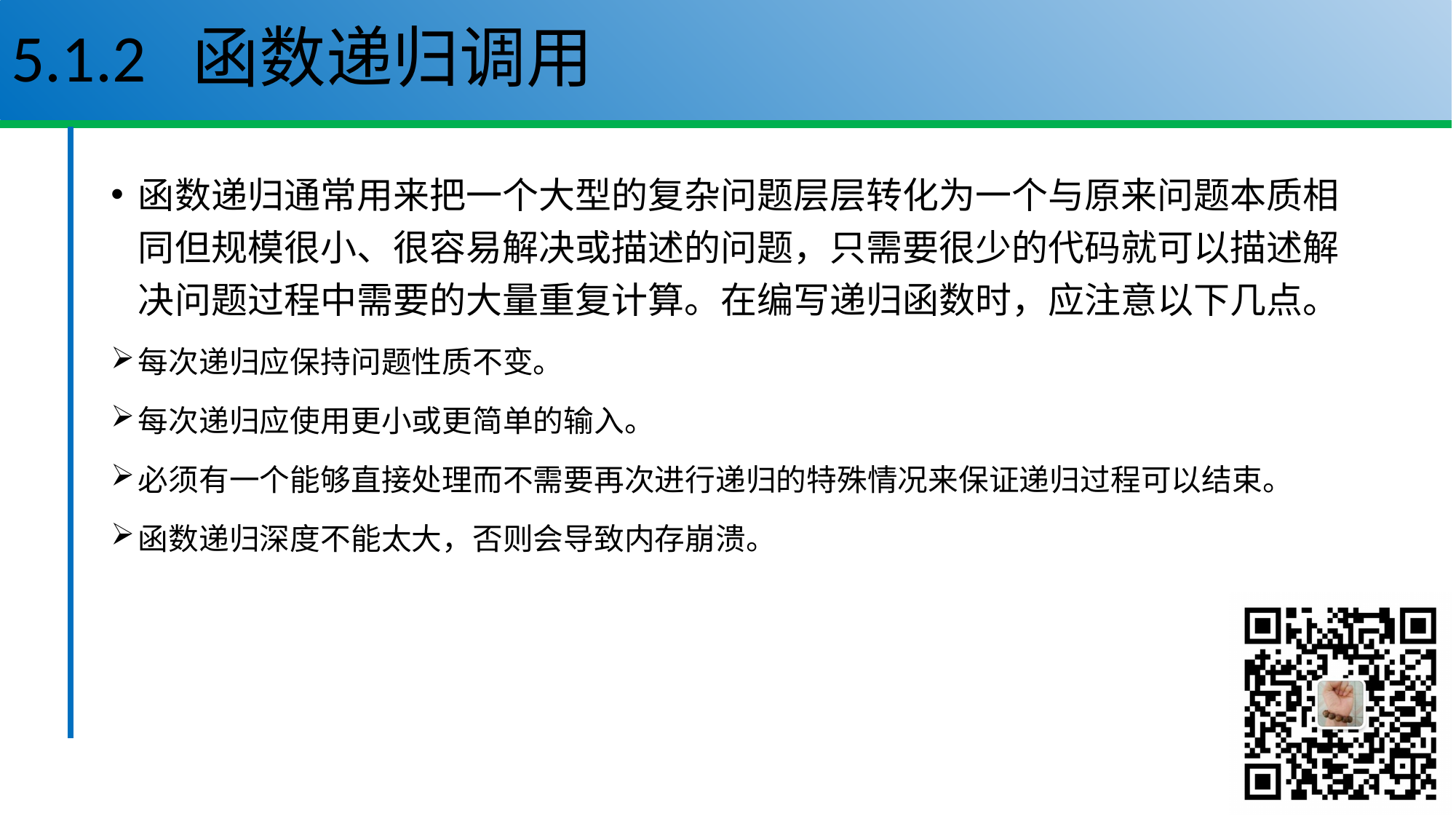

# 5.1.2  函数递归调用
函数递归通常用来把一个大型的复杂问题层层转化为一个与原来问题本质相同但规模很小、很容易解决或描述的问题，只需要很少的代码就可以描述解决问题过程中需要的大量重复计算。在编写递归函数时，应注意以下几点。
每次递归应保持问题性质不变。
每次递归应使用更小或更简单的输入。
必须有一个能够直接处理而不需要再次进行递归的特殊情况来保证递归过程可以结束。
函数递归深度不能太大，否则会导致内存崩溃。
6